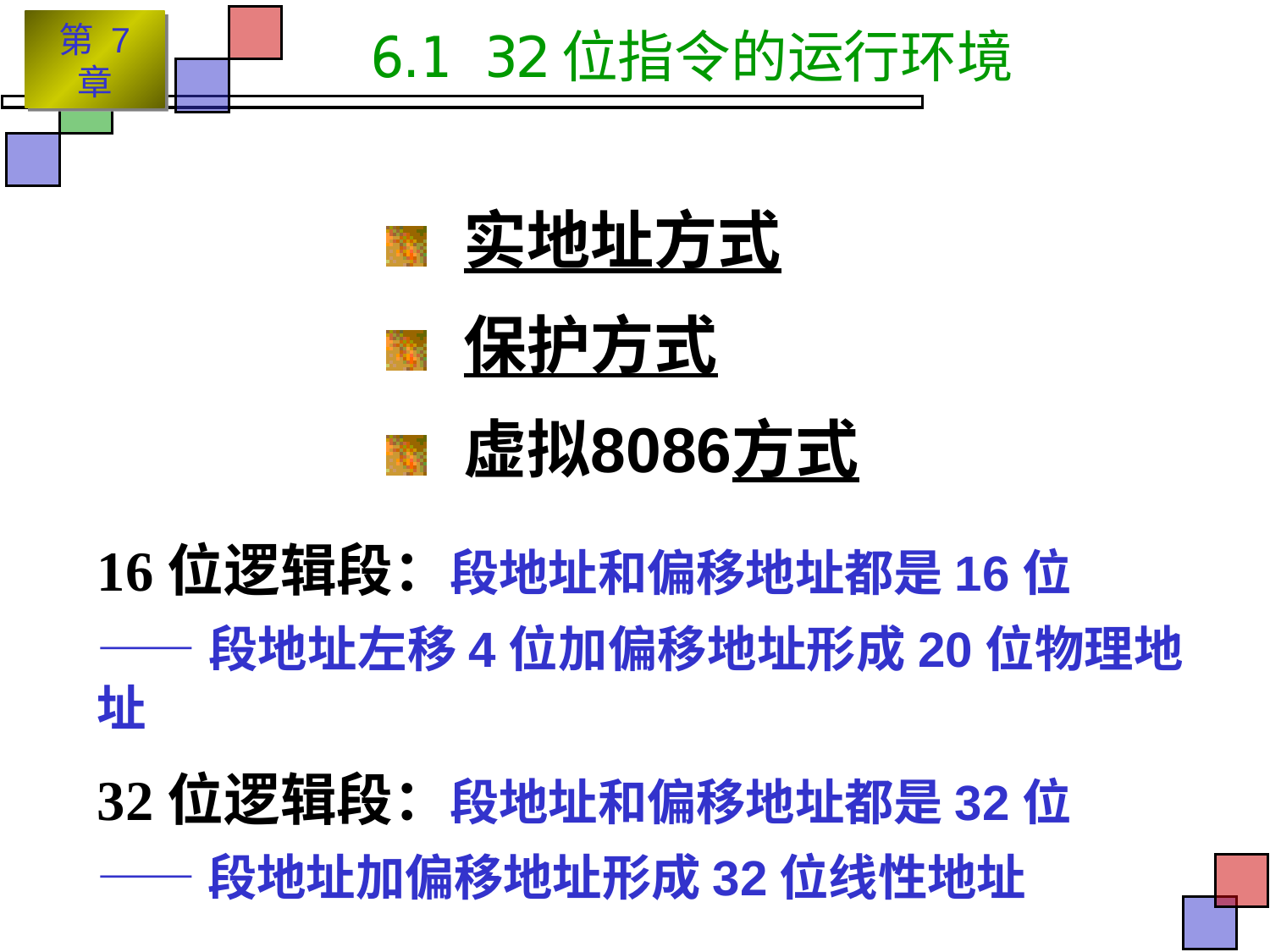

# 6.1  32位指令的运行环境
 实地址方式
 保护方式
 虚拟8086方式
16位逻辑段：段地址和偏移地址都是16位
——段地址左移4位加偏移地址形成20位物理地址
32位逻辑段：段地址和偏移地址都是32位
——段地址加偏移地址形成32位线性地址